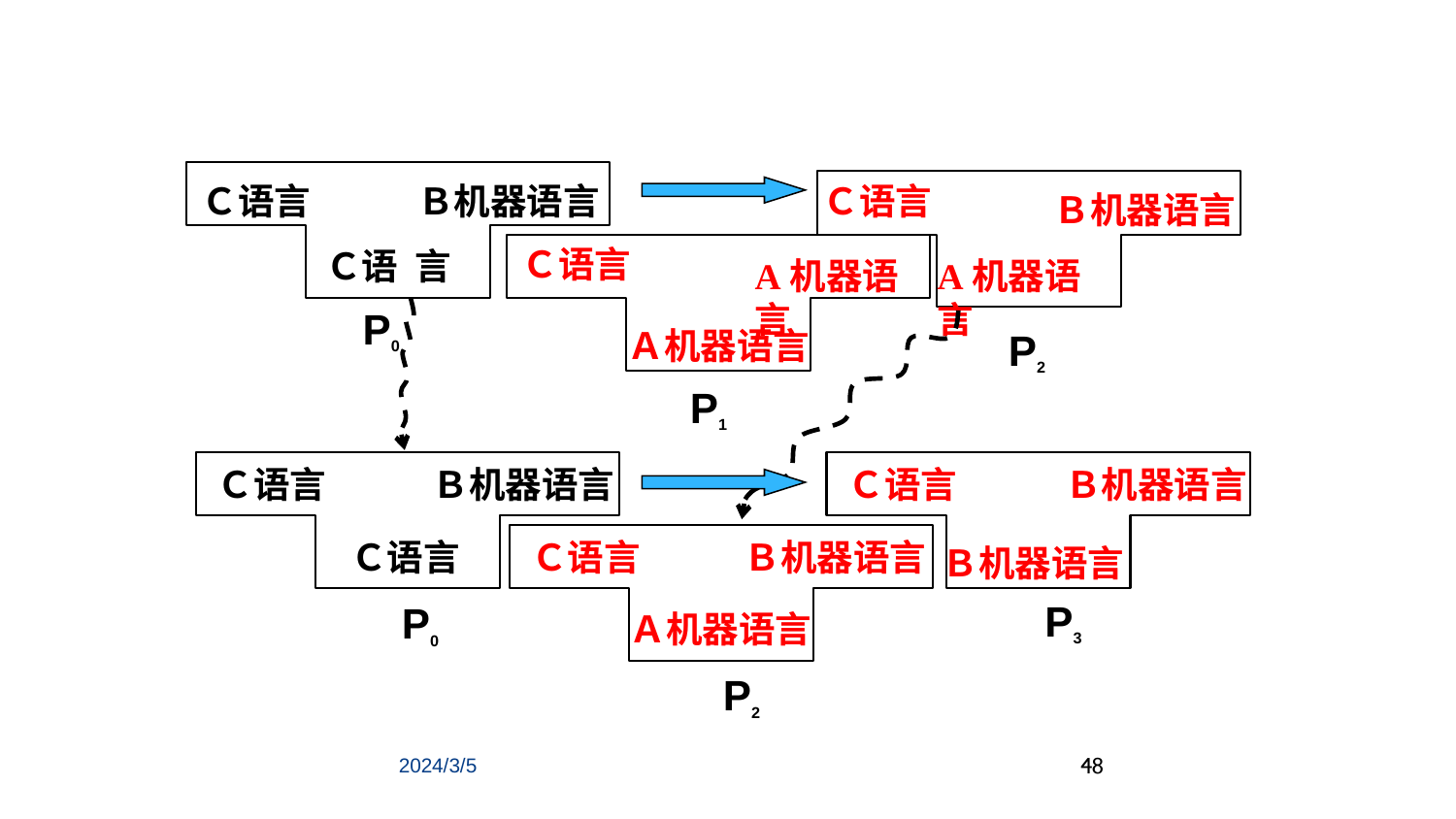

1)问题的分析

Ｃ语言
Ｂ机器语言
Ｃ语  言
Ｃ语言

Ｂ机器语言
A机器语言

Ｃ语言
A机器语言
Ａ机器语言
P0

P2
P1

Ｃ语言
Ｂ机器语言
Ｃ语言

Ｃ语言
Ｂ机器语言
Ｂ机器语言

Ｃ语言
Ｂ机器语言
Ａ机器语言
P3
P0
P2
2024/3/5
48